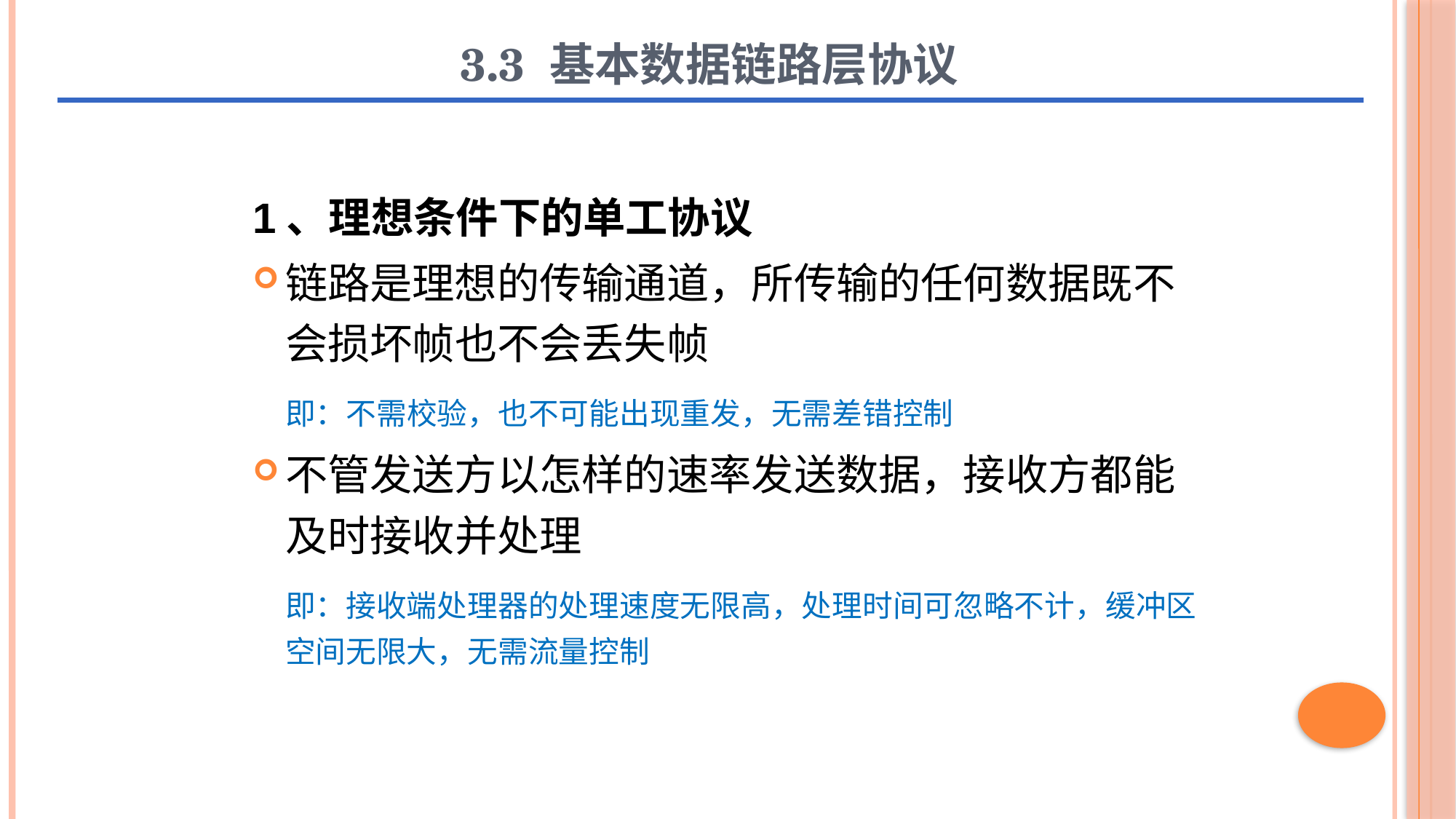

# 3.3 基本数据链路层协议
1、理想条件下的单工协议
链路是理想的传输通道，所传输的任何数据既不会损坏帧也不会丢失帧
	即：不需校验，也不可能出现重发，无需差错控制
不管发送方以怎样的速率发送数据，接收方都能及时接收并处理
	即：接收端处理器的处理速度无限高，处理时间可忽略不计，缓冲区空间无限大，无需流量控制